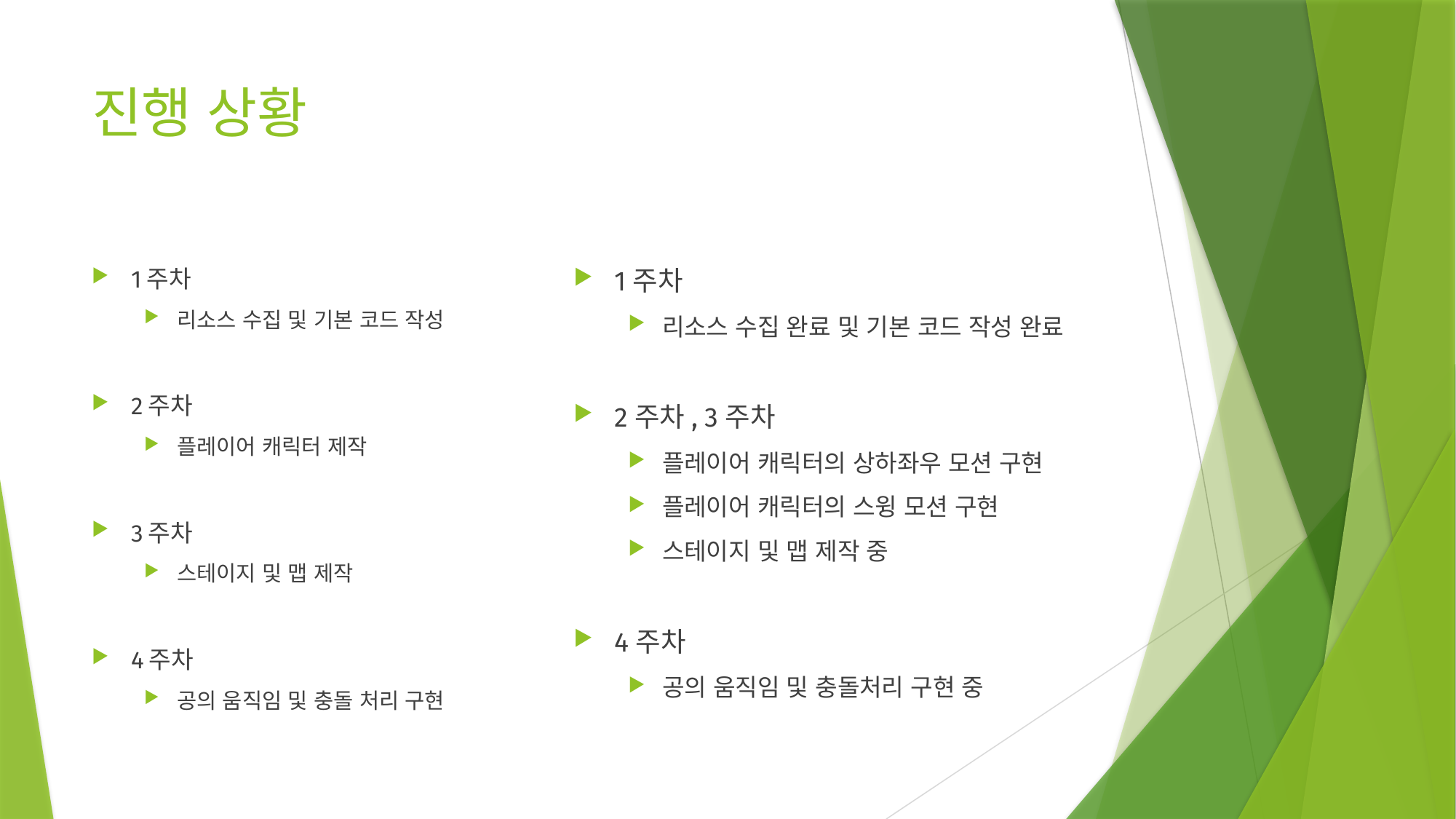

# 진행 상황
1주차
리소스 수집 완료 및 기본 코드 작성 완료

2주차, 3주차
플레이어 캐릭터의 상하좌우 모션 구현
플레이어 캐릭터의 스윙 모션 구현
스테이지 및 맵 제작 중

4주차
공의 움직임 및 충돌처리 구현 중
1주차
리소스 수집 및 기본 코드 작성

2주차
플레이어 캐릭터 제작

3주차
스테이지 및 맵 제작

4주차
공의 움직임 및 충돌 처리 구현